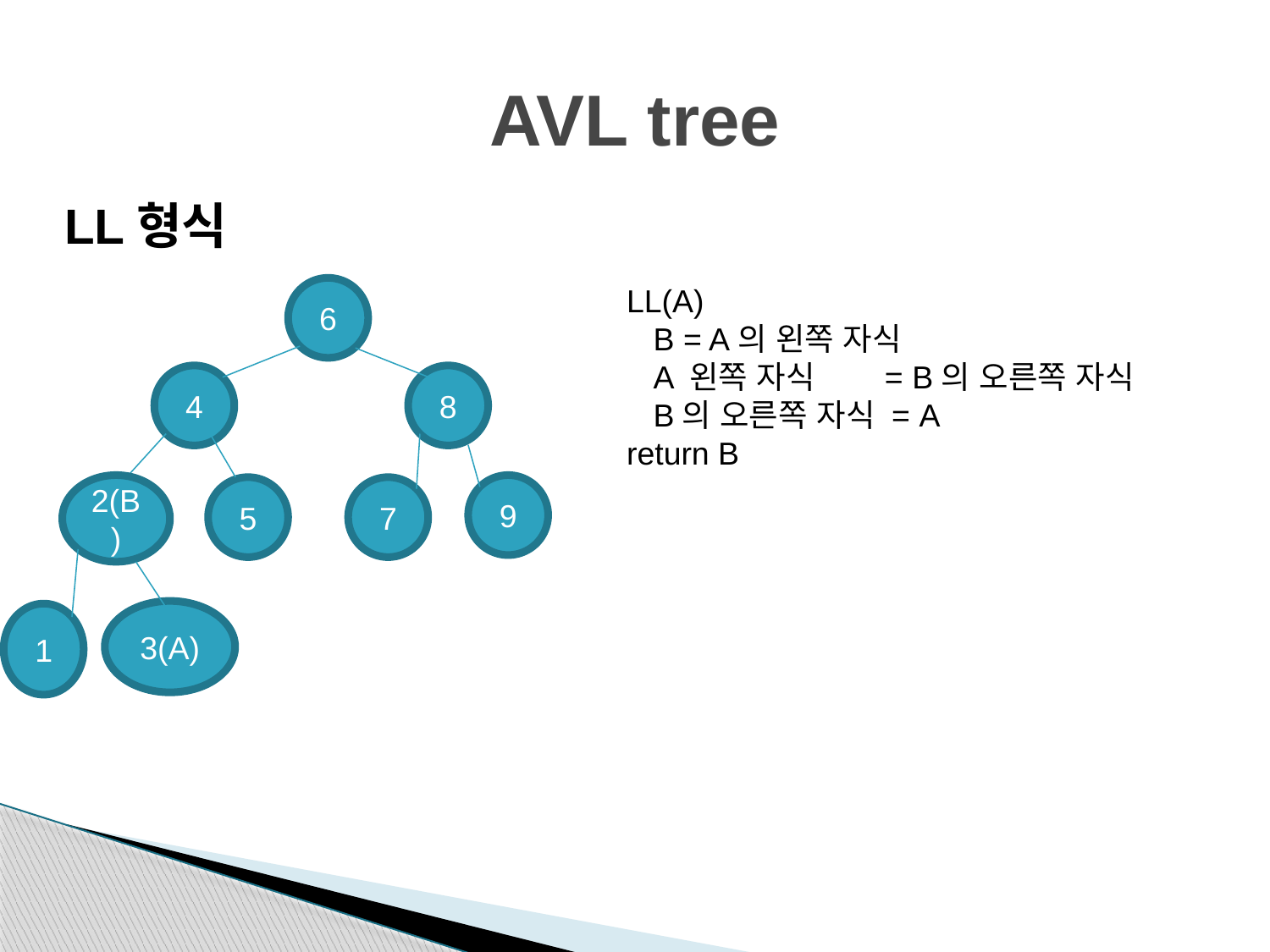

# AVL tree
LL형식
LL(A)
   B = A의 왼쪽 자식
   A 왼쪽 자식       = B의 오른쪽 자식
   B의 오른쪽 자식 = A
return B
6
4
8
2(B)
9
5
7
3(A)
1